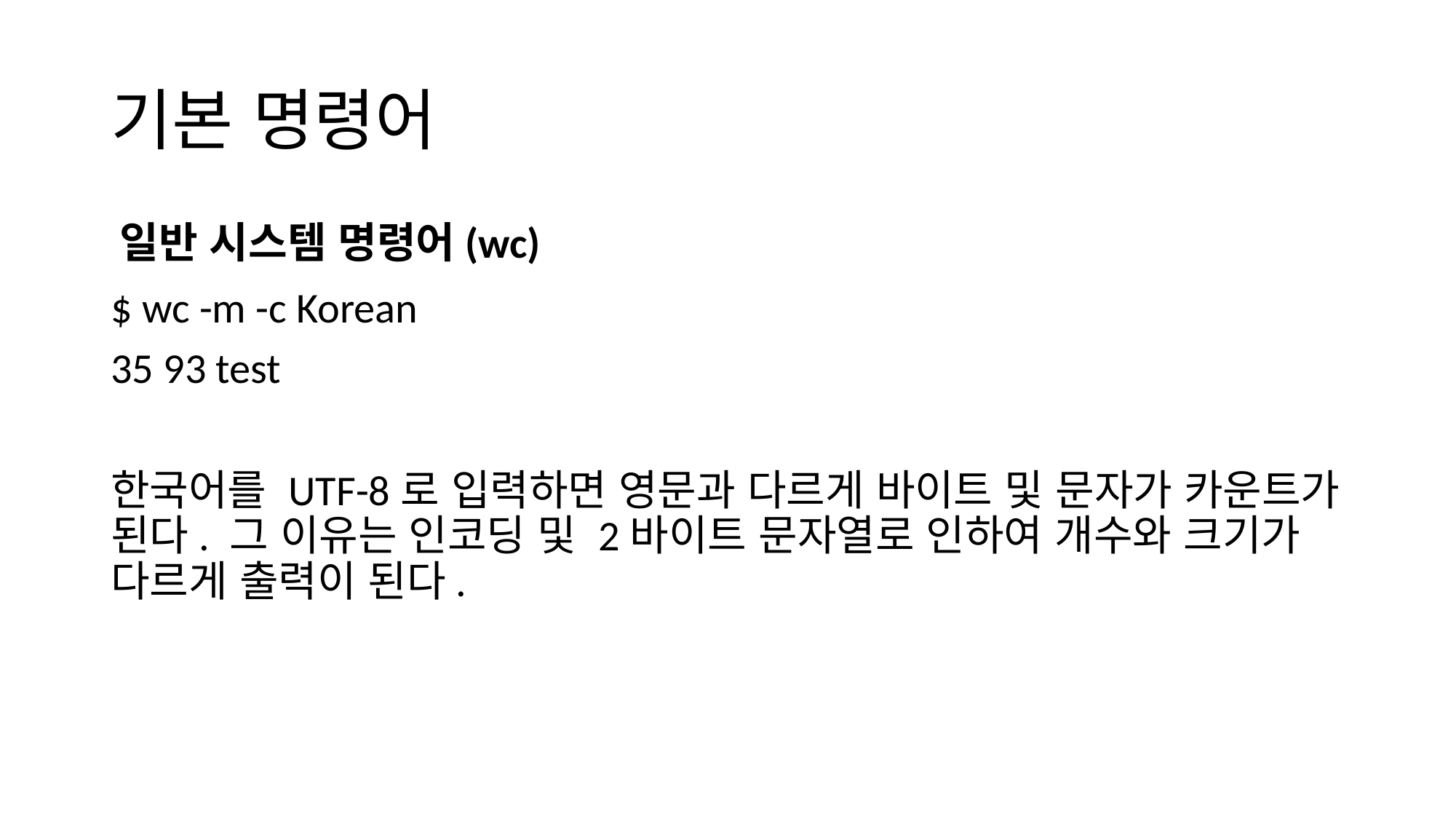

# 기본 명령어
일반 시스템 명령어(wc)
$ wc -m -c Korean
35 93 test

한국어를 UTF-8로 입력하면 영문과 다르게 바이트 및 문자가 카운트가 된다. 그 이유는 인코딩 및 2바이트 문자열로 인하여 개수와 크기가 다르게 출력이 된다.